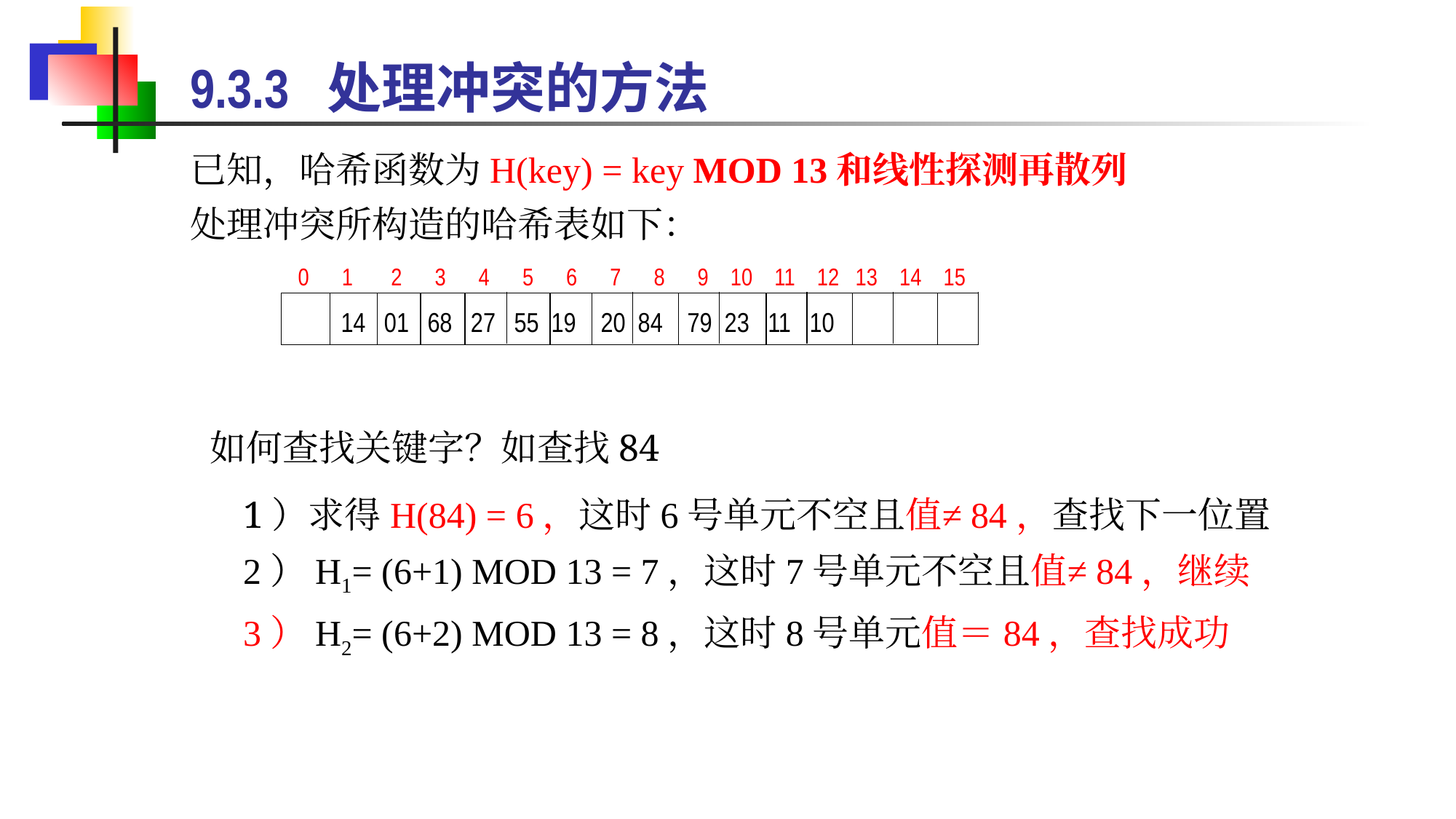

9.3.3  处理冲突的方法
已知，哈希函数为H(key) = key MOD 13和线性探测再散列处理冲突所构造的哈希表如下：
0      1       2      3      4      5      6      7      8      9    10    11    12   13    14    15

14   01   68   27   55  19    20  84    79  23   11   10
如何查找关键字？如查找84
1）求得H(84) = 6，这时6号单元不空且值≠84，查找下一位置
2）H1= (6+1) MOD 13 = 7，这时7号单元不空且值≠84，继续
3）H2= (6+2) MOD 13 = 8，这时8号单元值＝84，查找成功